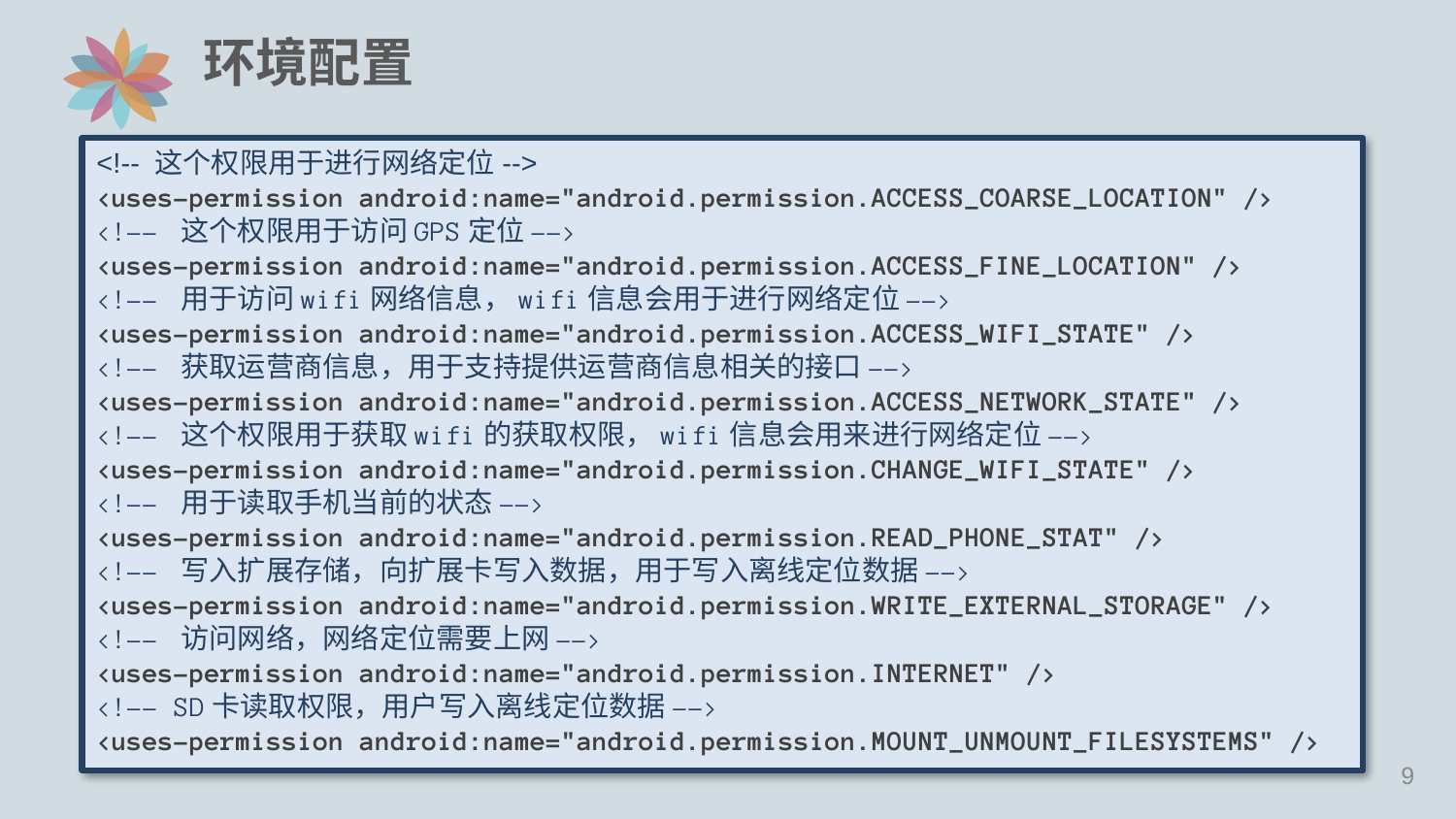

# 环境配置
<!-- 这个权限用于进行网络定位-->
<uses-permission android:name="android.permission.ACCESS_COARSE_LOCATION" />
<!-- 这个权限用于访问GPS定位-->
<uses-permission android:name="android.permission.ACCESS_FINE_LOCATION" />
<!-- 用于访问wifi网络信息，wifi信息会用于进行网络定位-->
<uses-permission android:name="android.permission.ACCESS_WIFI_STATE" />
<!-- 获取运营商信息，用于支持提供运营商信息相关的接口-->
<uses-permission android:name="android.permission.ACCESS_NETWORK_STATE" />
<!-- 这个权限用于获取wifi的获取权限，wifi信息会用来进行网络定位-->
<uses-permission android:name="android.permission.CHANGE_WIFI_STATE" />
<!-- 用于读取手机当前的状态-->
<uses-permission android:name="android.permission.READ_PHONE_STAT" />
<!-- 写入扩展存储，向扩展卡写入数据，用于写入离线定位数据-->
<uses-permission android:name="android.permission.WRITE_EXTERNAL_STORAGE" />
<!-- 访问网络，网络定位需要上网-->
<uses-permission android:name="android.permission.INTERNET" />
<!-- SD卡读取权限，用户写入离线定位数据-->
<uses-permission android:name="android.permission.MOUNT_UNMOUNT_FILESYSTEMS" />
9